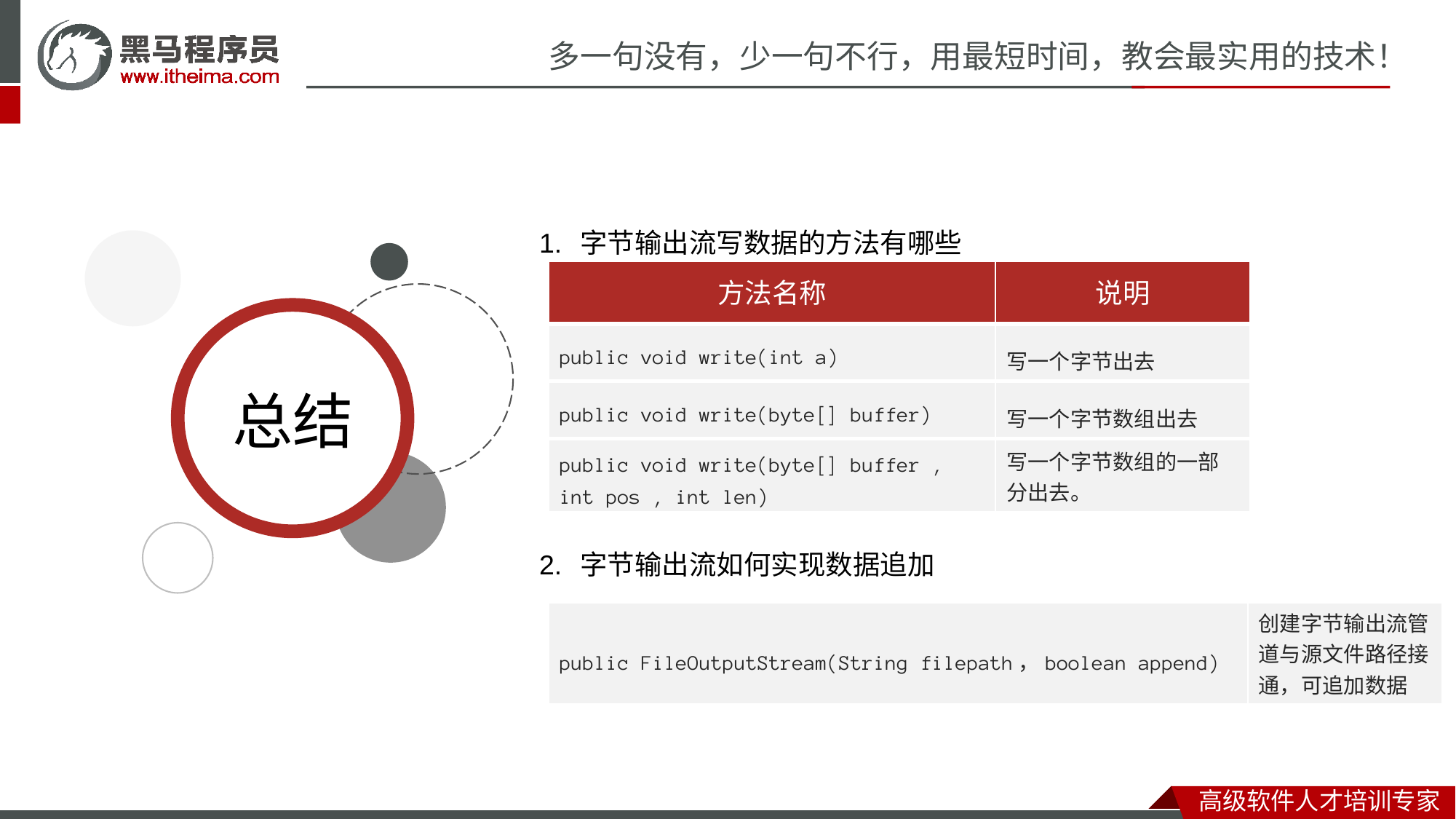

字节输出流写数据的方法有哪些

字节输出流如何实现数据追加

| 方法名称 | 说明 |
| --- | --- |
| public void write(int a) | 写一个字节出去 |
| public void write(byte[] buffer) | 写一个字节数组出去 |
| public void write(byte[] buffer , int pos , int len) | 写一个字节数组的一部分出去。 |
| public FileOutputStream​(String filepath，boolean append) | 创建字节输出流管道与源文件路径接通，可追加数据 |
| --- | --- |